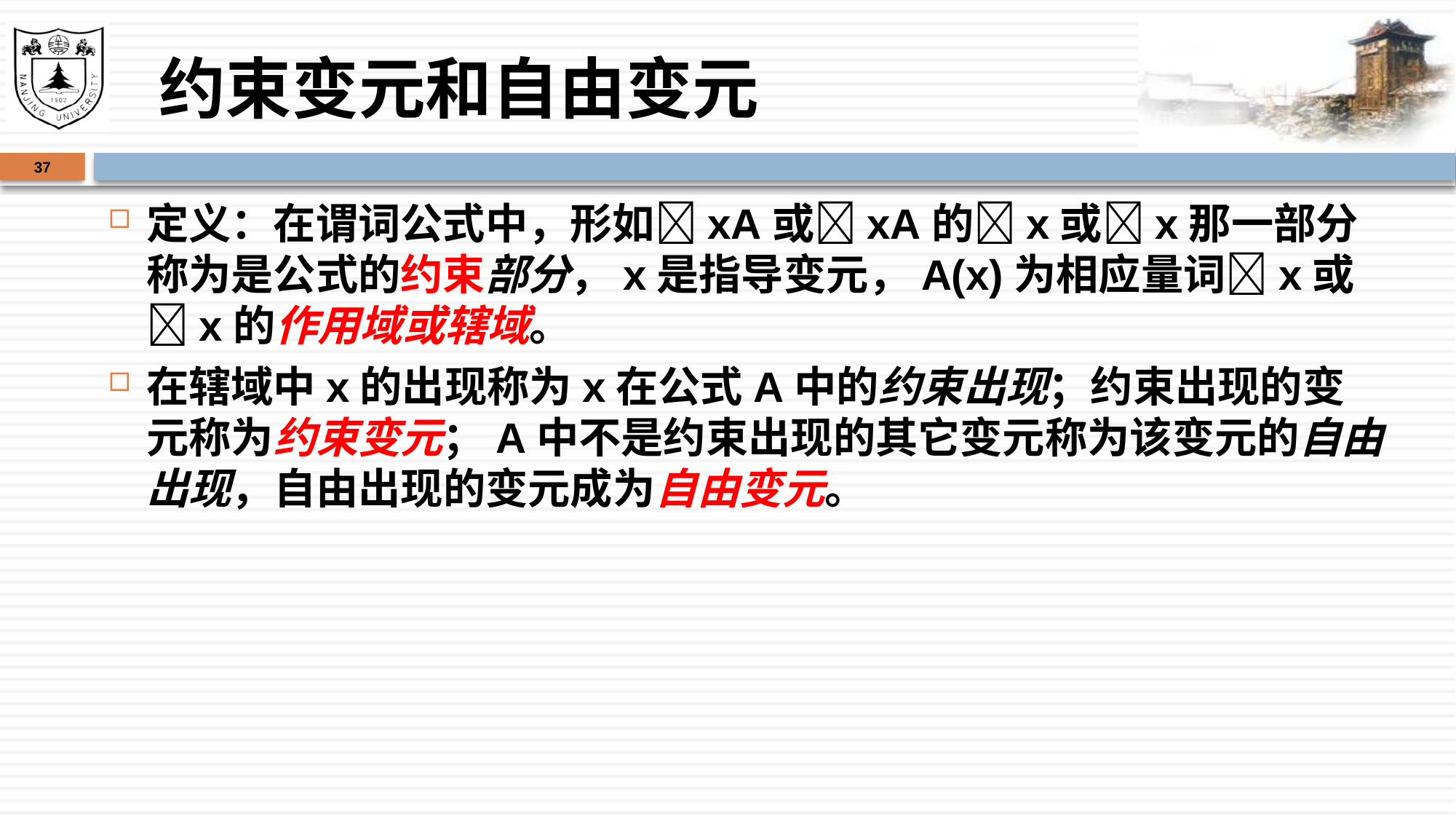

# 约束变元和自由变元
37
定义：在谓词公式中，形如∀xA或∃xA的∀x或∃x那一部分称为是公式的约束部分，x是指导变元，A(x)为相应量词∀x或∃x的作用域或辖域。
在辖域中x的出现称为x在公式A中的约束出现；约束出现的变元称为约束变元；A中不是约束出现的其它变元称为该变元的自由出现，自由出现的变元成为自由变元。